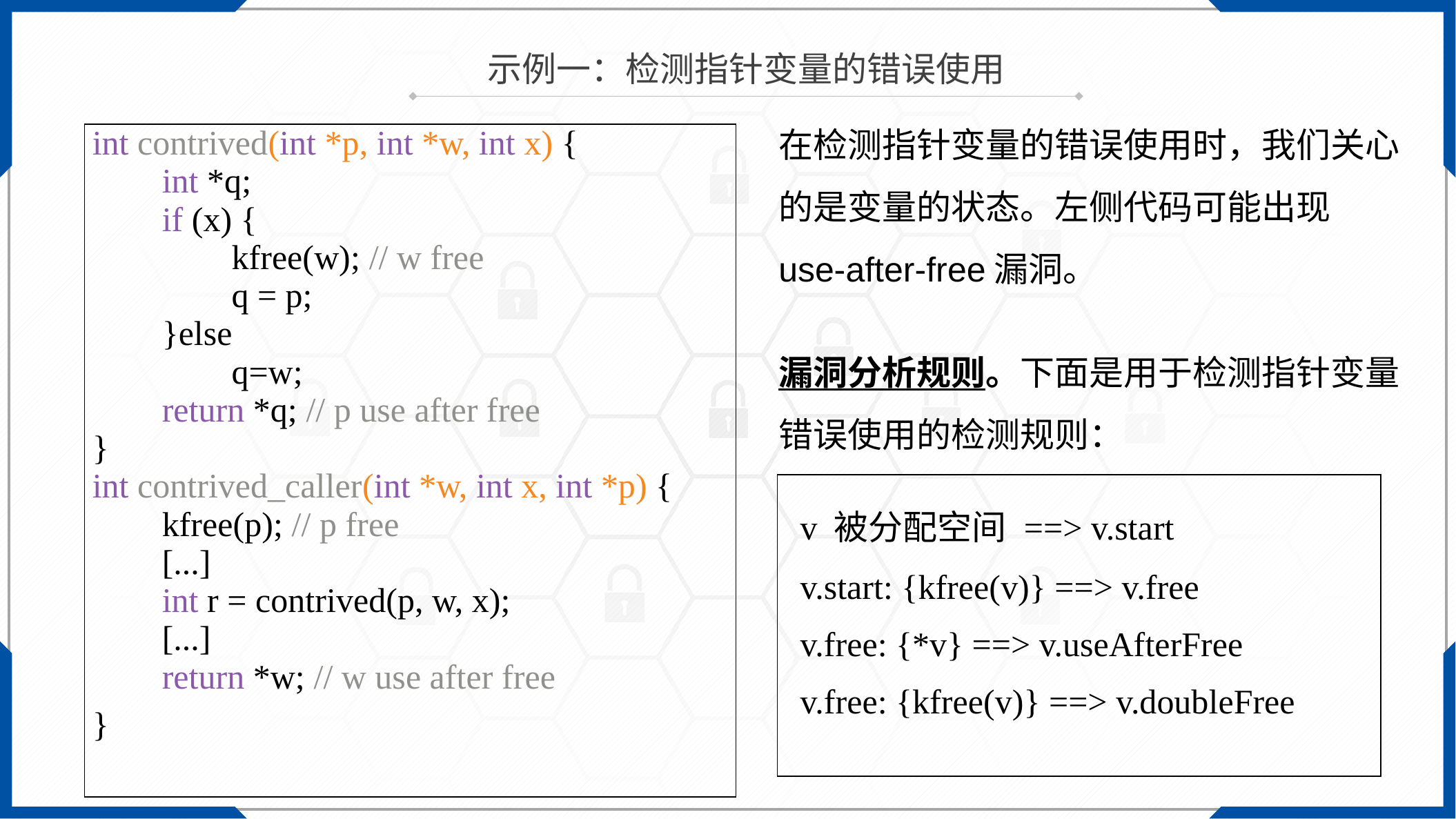

示例一：检测指针变量的错误使用
在检测指针变量的错误使用时，我们关心的是变量的状态。左侧代码可能出现use-after-free漏洞。

漏洞分析规则。下面是用于检测指针变量错误使用的检测规则：
| int contrived(int \*p, int \*w, int x) { int \*q; if (x) { kfree(w); // w free q = p; }else q=w; return \*q; // p use after free } int contrived\_caller(int \*w, int x, int \*p) { kfree(p); // p free [...] int r = contrived(p, w, x); [...] return \*w; // w use after free } |
| --- |
| v 被分配空间 ==> v.start v.start: {kfree(v)} ==> v.free v.free: {\*v} ==> v.useAfterFree v.free: {kfree(v)} ==> v.doubleFree |
| --- |